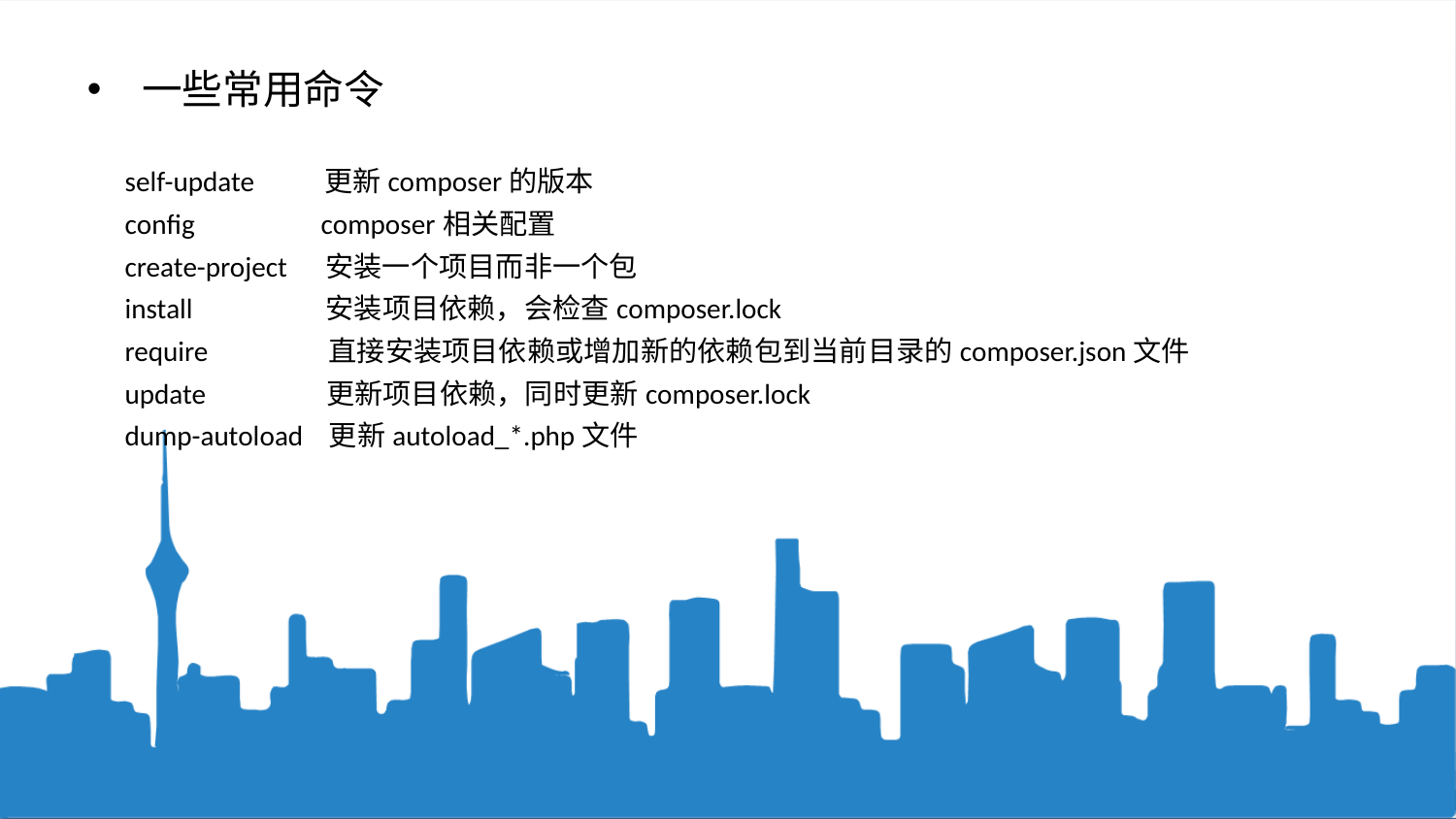

一些常用命令

      self-update          更新composer的版本
      config                    composer相关配置
      create-project     安装一个项目而非一个包
      install                    安装项目依赖，会检查composer.lock
      require                  直接安装项目依赖或增加新的依赖包到当前目录的composer.json文件
      update                  更新项目依赖，同时更新composer.lock
      dump-autoload   更新autoload_*.php文件